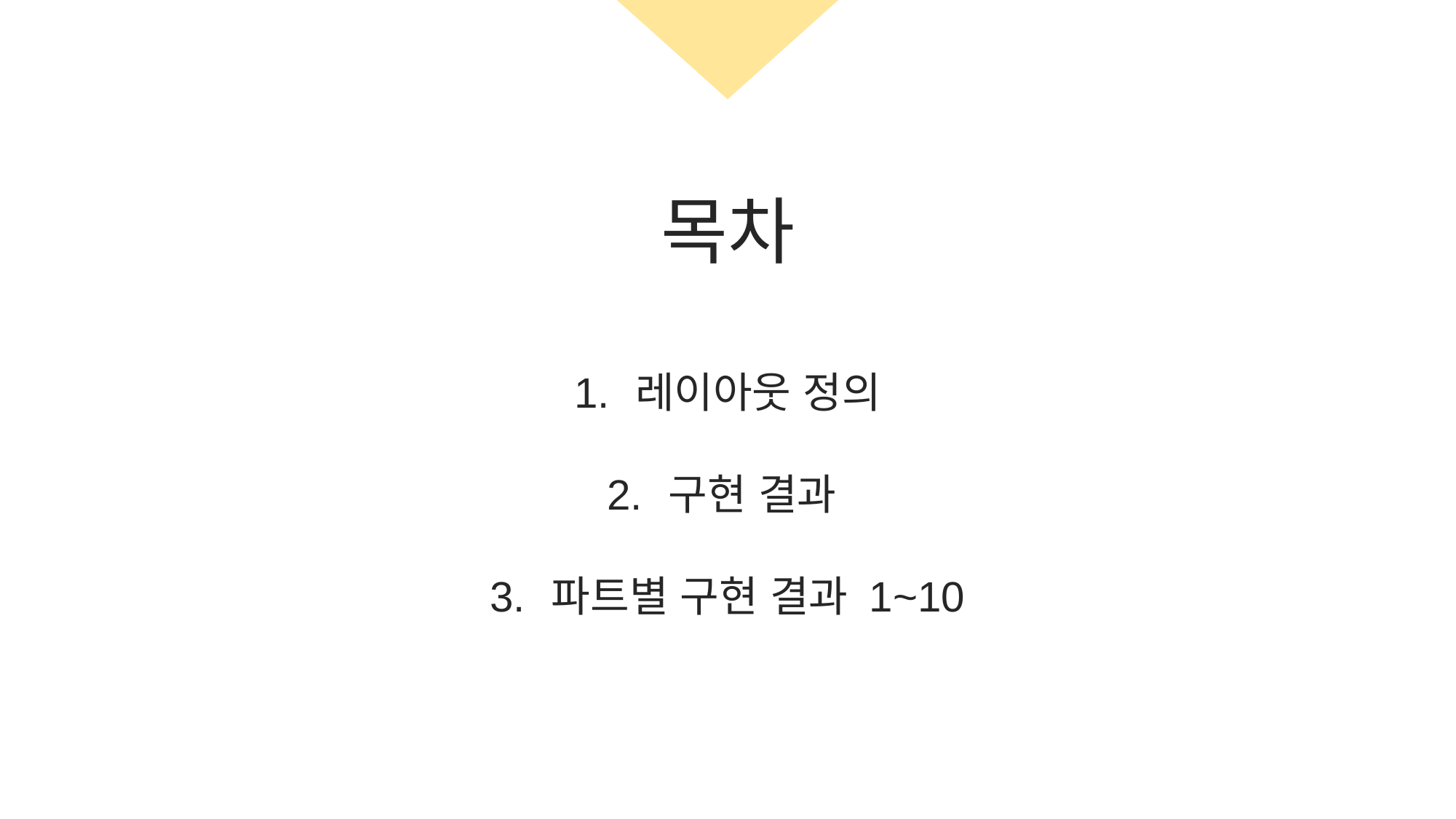

목차
레이아웃 정의

구현 결과

파트별 구현 결과 1~10